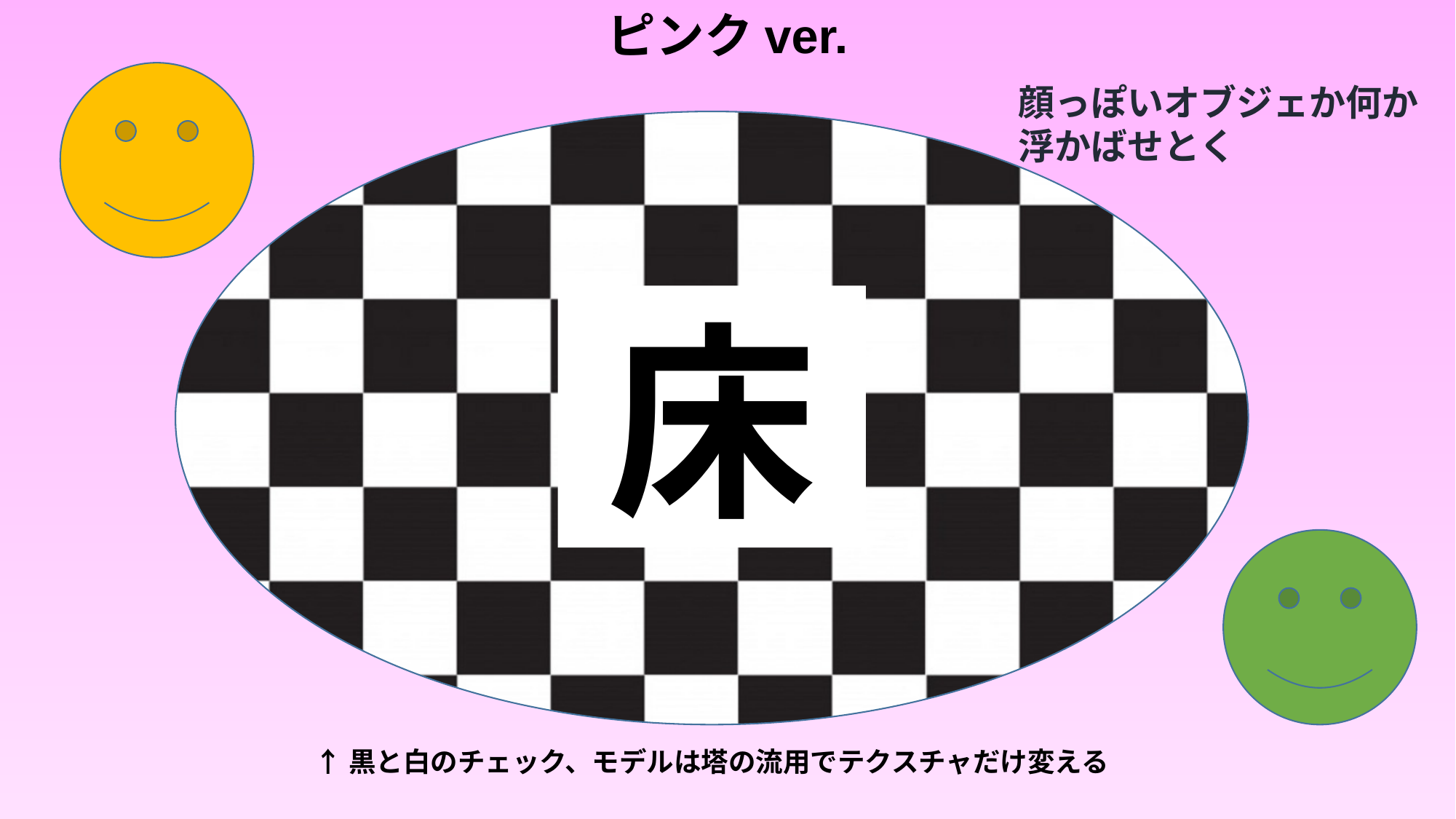

ピンクver.

顔っぽいオブジェか何か浮かばせとく

床

↑黒と白のチェック、モデルは塔の流用でテクスチャだけ変える